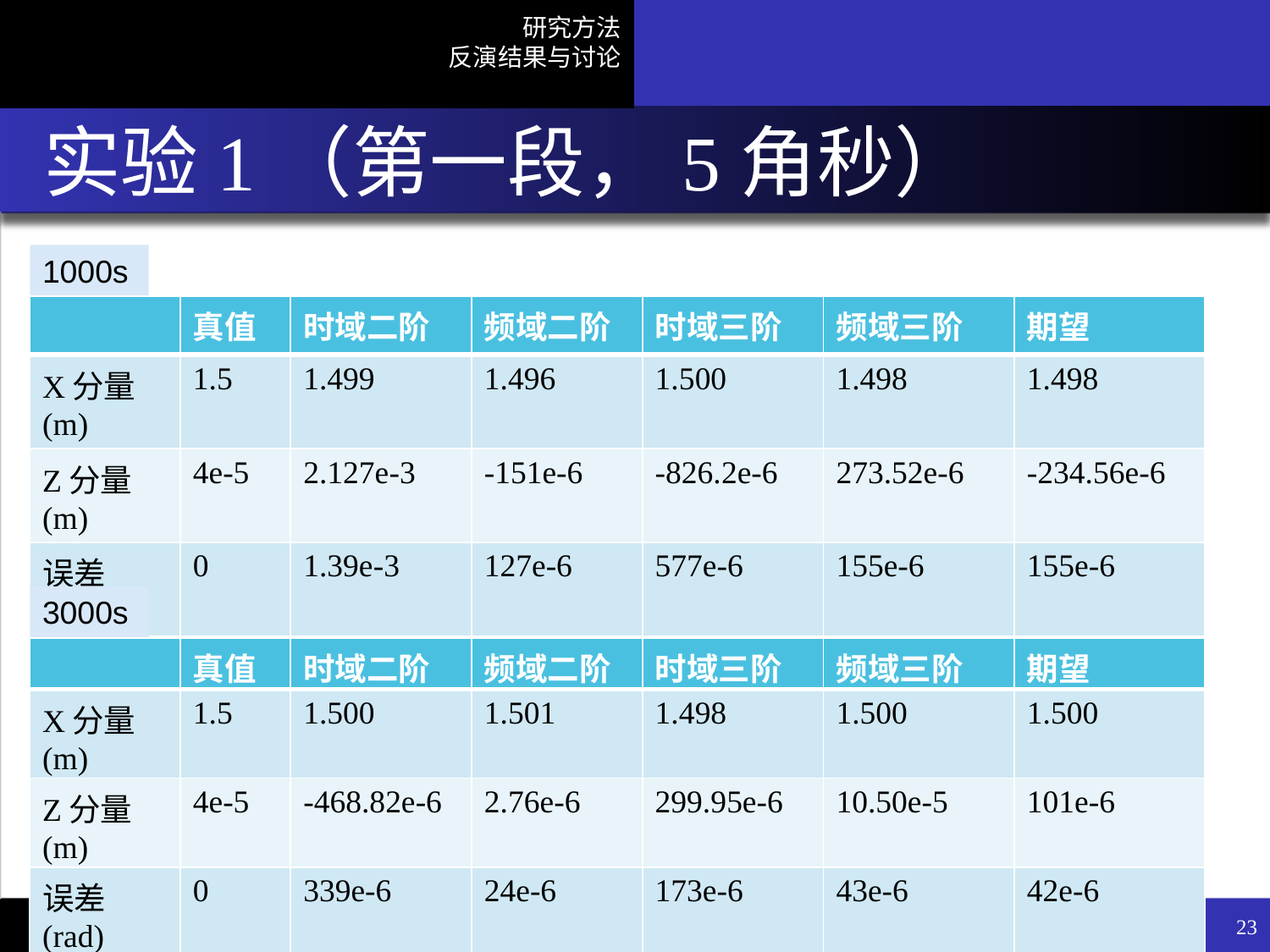

# 实验1（第一段，5角秒）
1000s
|  | 真值 | 时域二阶 | 频域二阶 | 时域三阶 | 频域三阶 | 期望 |
| --- | --- | --- | --- | --- | --- | --- |
| X分量(m) | 1.5 | 1.499 | 1.496 | 1.500 | 1.498 | 1.498 |
| Z分量(m) | 4e-5 | 2.127e-3 | -151e-6 | -826.2e-6 | 273.52e-6 | -234.56e-6 |
| 误差(rad) | 0 | 1.39e-3 | 127e-6 | 577e-6 | 155e-6 | 155e-6 |
3000s
|  | 真值 | 时域二阶 | 频域二阶 | 时域三阶 | 频域三阶 | 期望 |
| --- | --- | --- | --- | --- | --- | --- |
| X分量(m) | 1.5 | 1.500 | 1.501 | 1.498 | 1.500 | 1.500 |
| Z分量(m) | 4e-5 | -468.82e-6 | 2.76e-6 | 299.95e-6 | 10.50e-5 | 101e-6 |
| 误差(rad) | 0 | 339e-6 | 24e-6 | 173e-6 | 43e-6 | 42e-6 |
低低卫卫跟踪重力卫星相位中心矢量反演
23